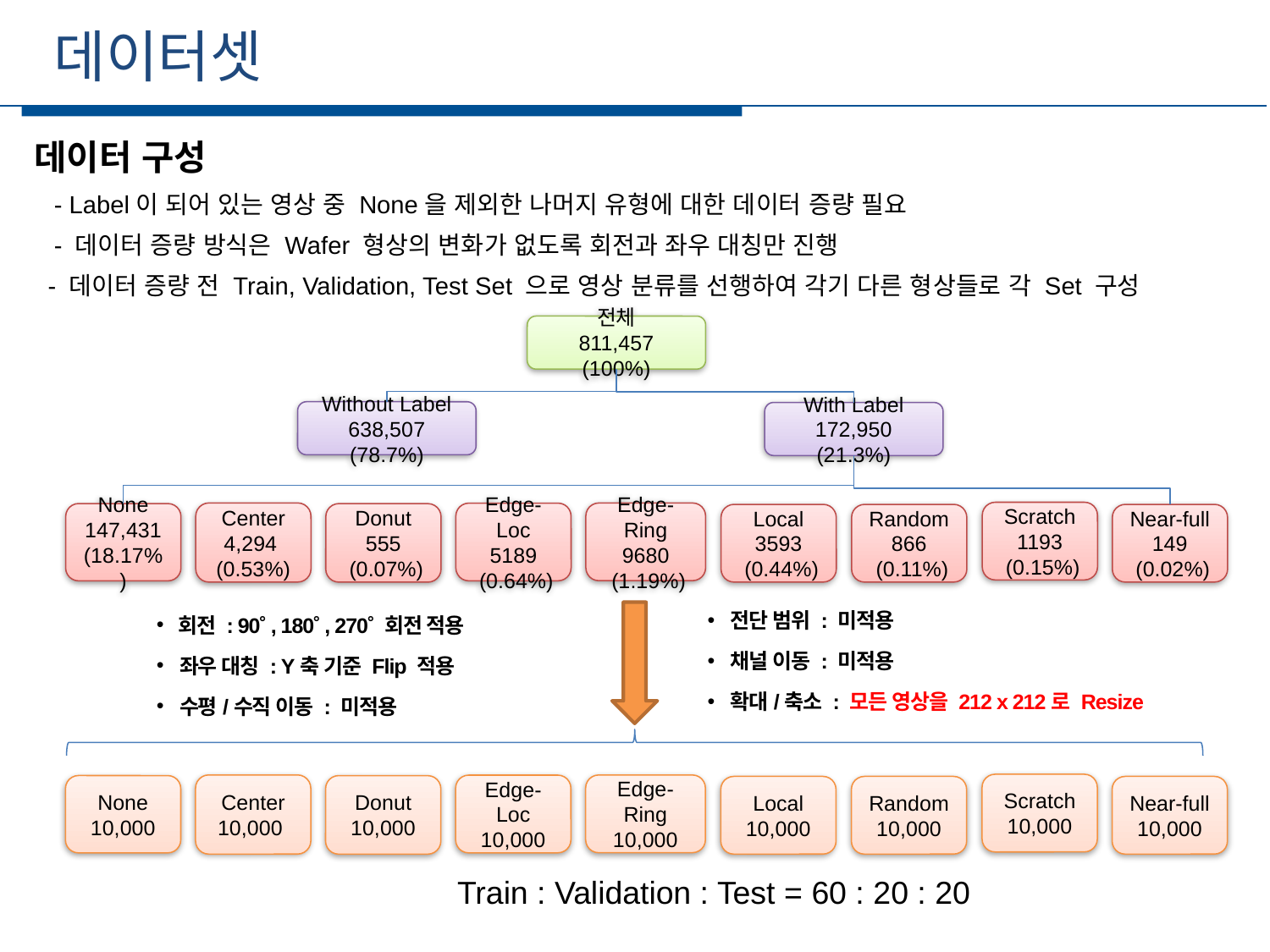

데이터셋
세부일정

데이터 구성
  - Label이 되어 있는 영상 중 None을 제외한 나머지 유형에 대한 데이터 증량 필요
  - 데이터 증량 방식은 Wafer 형상의 변화가 없도록 회전과 좌우 대칭만 진행
  - 데이터 증량 전 Train, Validation, Test Set 으로 영상 분류를 선행하여 각기 다른 형상들로 각 Set 구성

전체
811,457 (100%)
Without Label
638,507 (78.7%)
With Label
172,950 (21.3%)
Scratch
1193
 (0.15%)
Center
4,294
(0.53%)
Edge-Ring
9680
 (1.19%)
Edge-Loc
5189
 (0.64%)
None
147,431
(18.17%)
Donut
555
 (0.07%)
Local
3593
 (0.44%)
Random
866
 (0.11%)
Near-full
149
 (0.02%)

 전단 범위 : 미적용
 채널 이동 : 미적용
 확대/축소 : 모든 영상을 212 x 212로 Resize
 회전 : 90˚ , 180˚ , 270˚ 회전 적용
 좌우 대칭 : Y축 기준 Flip 적용
 수평/수직 이동 : 미적용

Scratch
10,000
Center
10,000
Edge-Ring
10,000
Edge-Loc
10,000
None
10,000
Donut
10,000
Local
10,000
Random
10,000
Near-full
10,000
Train : Validation : Test = 60 : 20 : 20